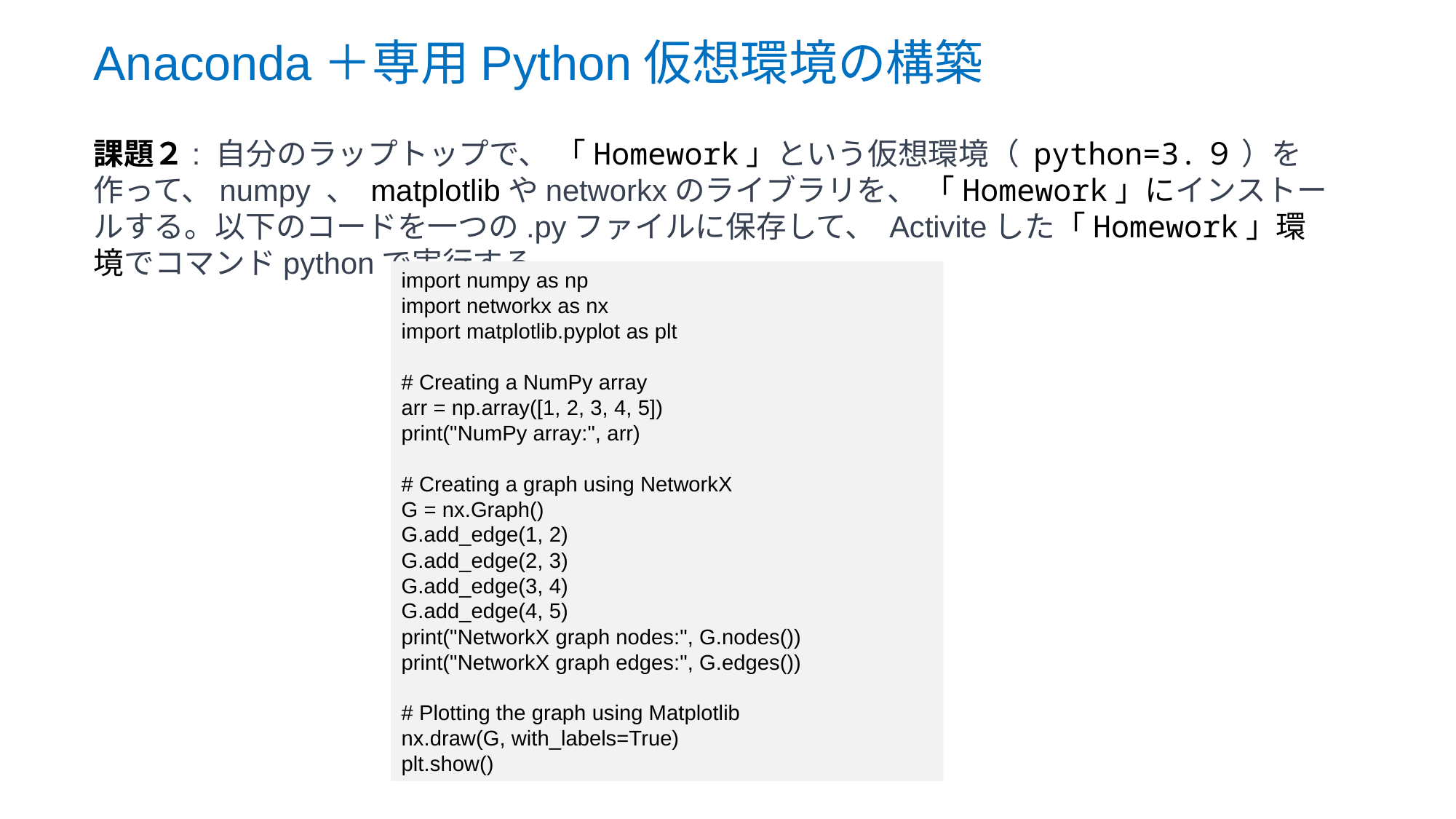

Anaconda＋専用Python仮想環境の構築
課題２: 自分のラップトップで、 「Homework」という仮想環境（ python=3.９ ）を作って、numpy 、 matplotlibやnetworkxのライブラリを、 「Homework」にインストールする。以下のコードを一つの.pyファイルに保存して、 Activiteした「Homework」環境でコマンドpythonで実行する。
import numpy as np
import networkx as nx
import matplotlib.pyplot as plt

# Creating a NumPy array
arr = np.array([1, 2, 3, 4, 5])
print("NumPy array:", arr)

# Creating a graph using NetworkX
G = nx.Graph()
G.add_edge(1, 2)
G.add_edge(2, 3)
G.add_edge(3, 4)
G.add_edge(4, 5)
print("NetworkX graph nodes:", G.nodes())
print("NetworkX graph edges:", G.edges())

# Plotting the graph using Matplotlib
nx.draw(G, with_labels=True)
plt.show()